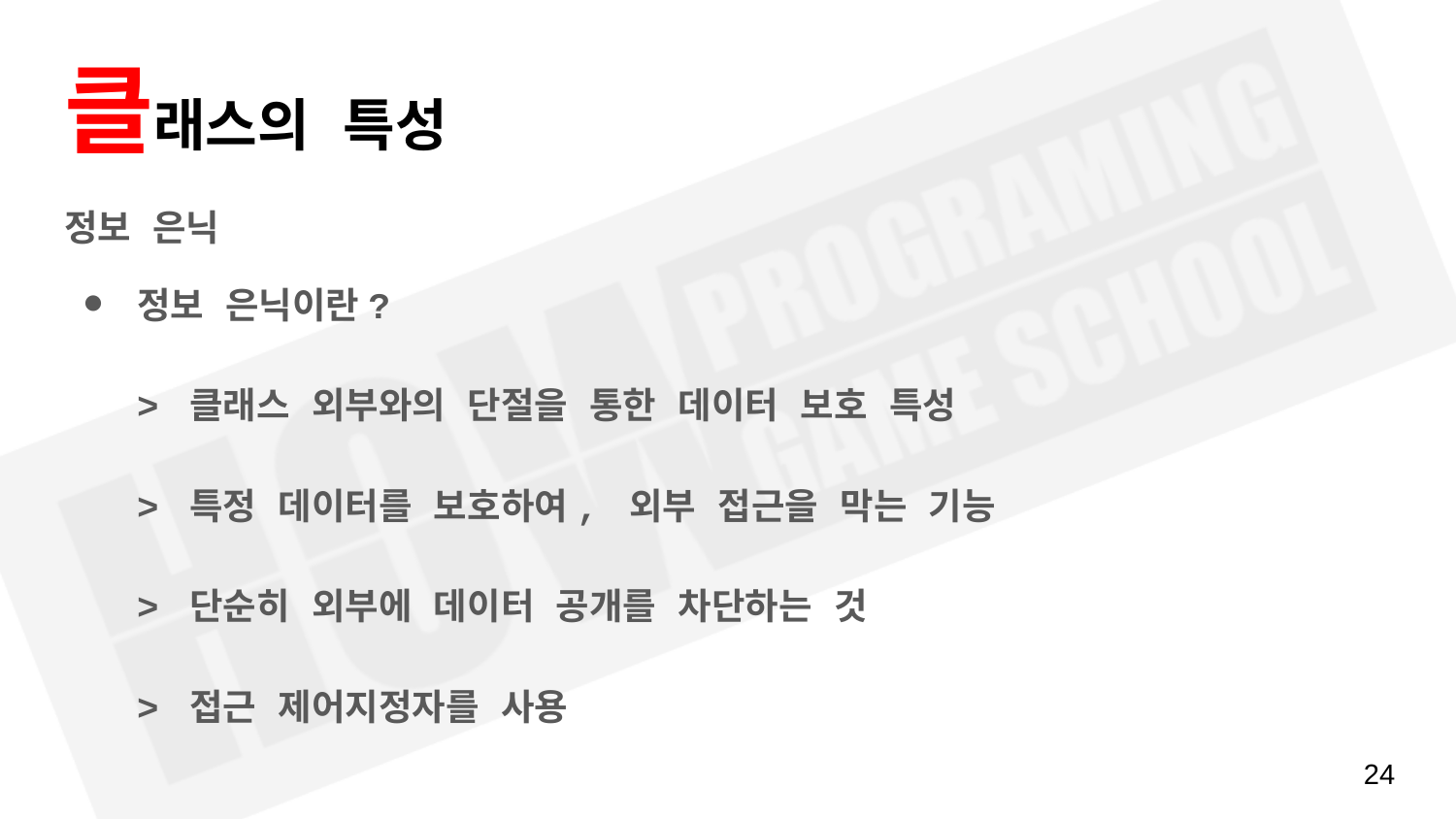

# 클래스의 특성
정보 은닉
정보 은닉이란?
> 클래스 외부와의 단절을 통한 데이터 보호 특성
> 특정 데이터를 보호하여, 외부 접근을 막는 기능
> 단순히 외부에 데이터 공개를 차단하는 것
> 접근 제어지정자를 사용
24